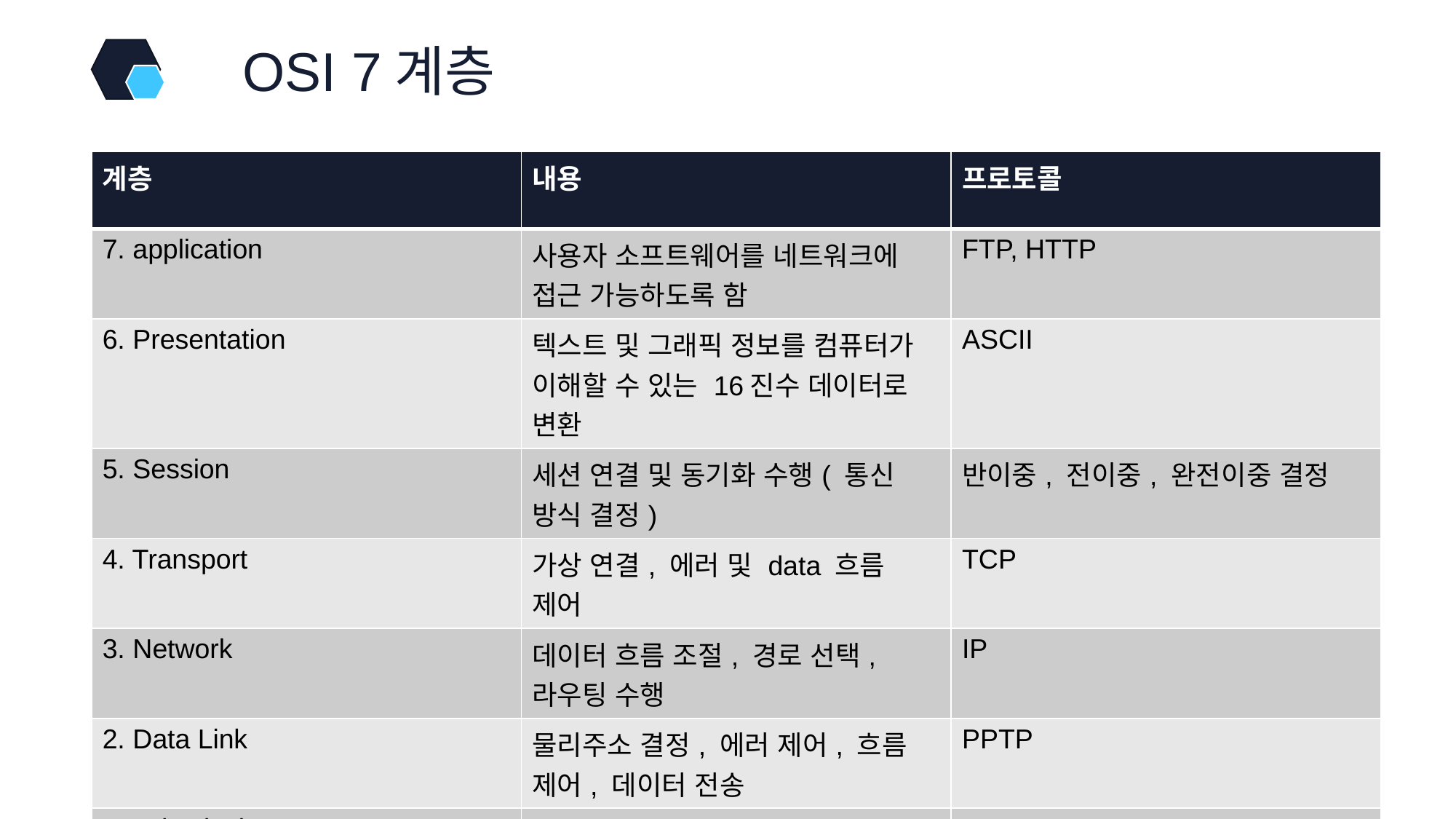

OSI 7계층

| 계층 | 내용 | 프로토콜 |
| --- | --- | --- |
| 7. application | 사용자 소프트웨어를 네트워크에 접근 가능하도록 함 | FTP, HTTP |
| 6. Presentation | 텍스트 및 그래픽 정보를 컴퓨터가 이해할 수 있는 16진수 데이터로 변환 | ASCII |
| 5. Session | 세션 연결 및 동기화 수행( 통신 방식 결정) | 반이중, 전이중, 완전이중 결정 |
| 4. Transport | 가상 연결, 에러 및 data 흐름 제어 | TCP |
| 3. Network | 데이터 흐름 조절, 경로 선택, 라우팅 수행 | IP |
| 2. Data Link | 물리주소 결정, 에러 제어, 흐름 제어, 데이터 전송 | PPTP |
| Physical | 동기화 기능 수행 | 동축케이블 |